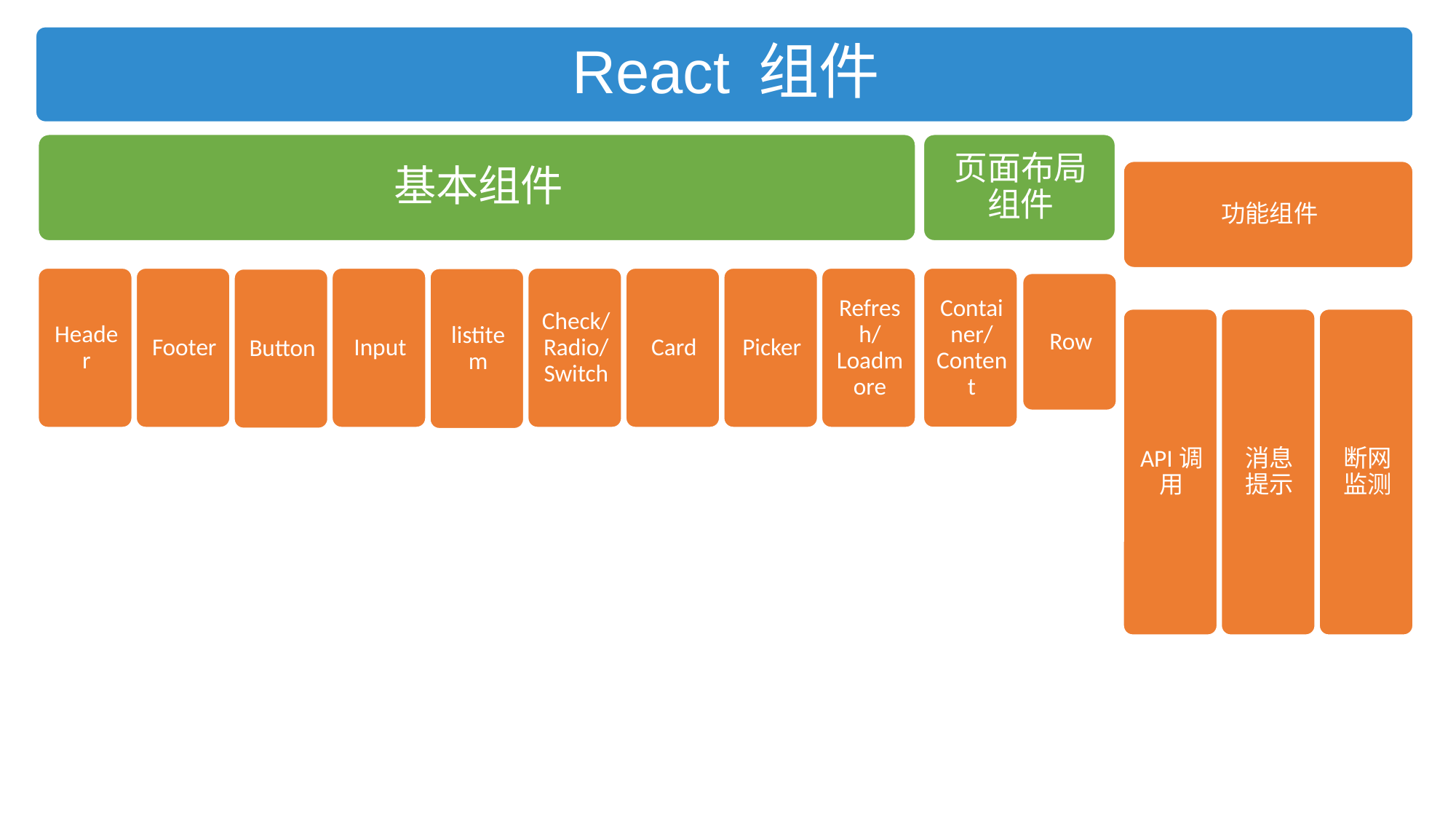

React 组件
基本组件
Header
Footer
Button
Input
listitem
Check/Radio/Switch
Card
Picker
Refresh/Loadmore
页面布局组件
Container/Content
Row
功能组件
API调用
消息提示
断网监测